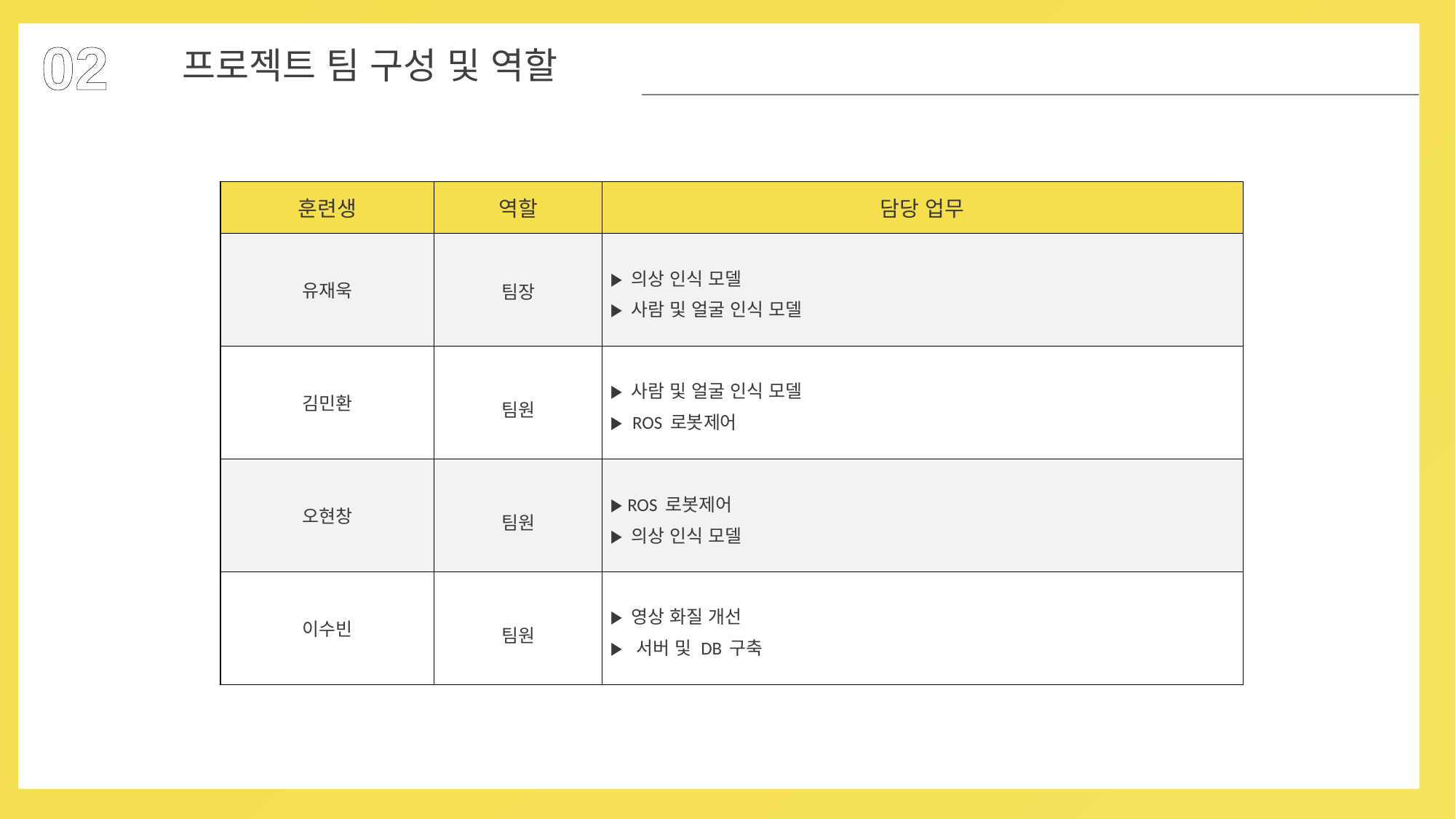

02
프로젝트 팀 구성 및 역할
| 훈련생 | 역할 | 담당 업무 |
| --- | --- | --- |
| 유재욱 | 팀장 | ▶ 의상 인식 모델 ▶ 사람 및 얼굴 인식 모델 |
| 김민환 | 팀원 | ▶ 사람 및 얼굴 인식 모델 ▶ ROS 로봇제어 |
| 오현창 | 팀원 | ▶ ROS 로봇제어 ▶ 의상 인식 모델 |
| 이수빈 | 팀원 | ▶ 영상 화질 개선 ▶ 서버 및 DB 구축 |